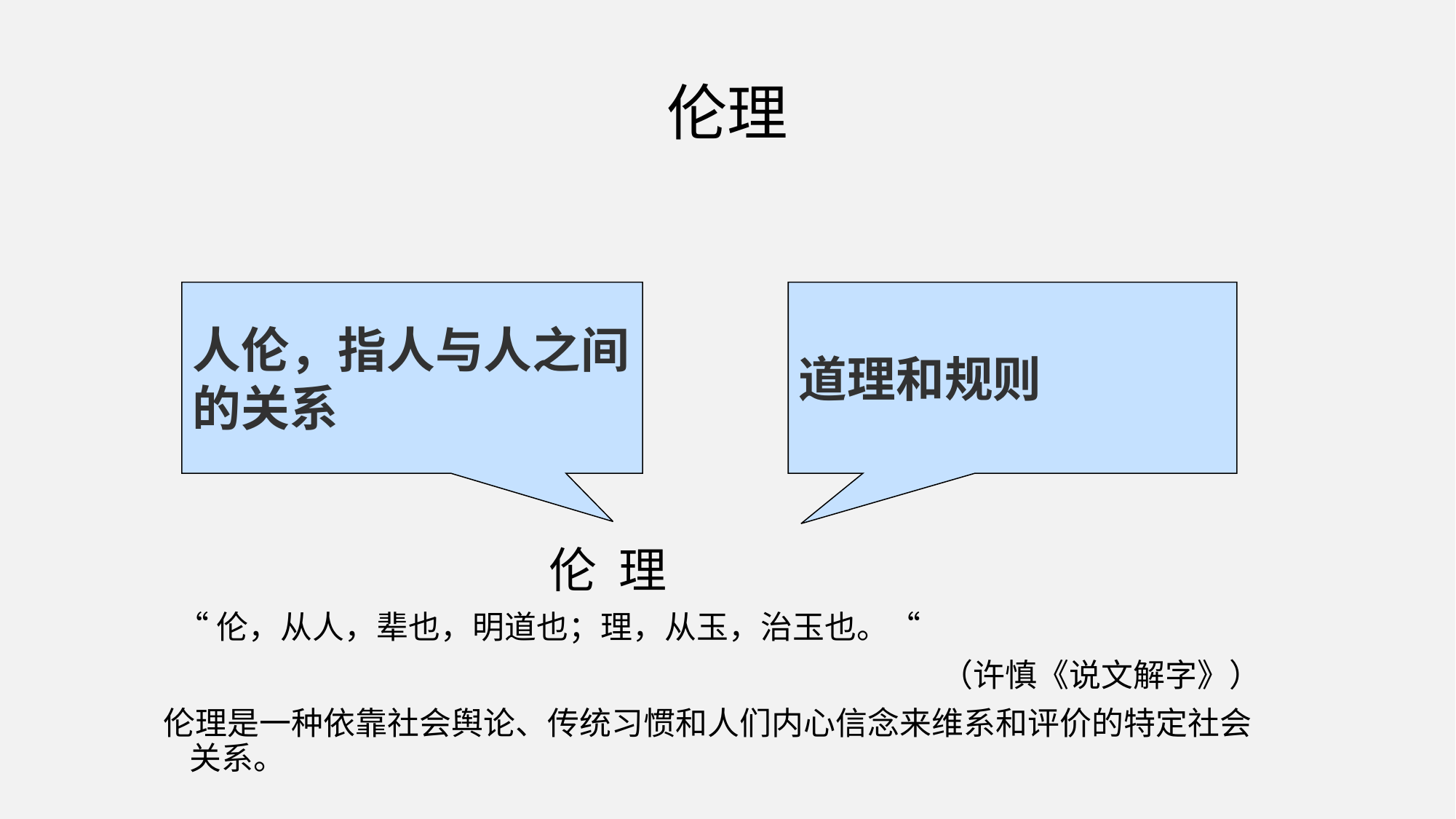

伦理
人伦，指人与人之间的关系
道理和规则

                                   伦  理
  “伦，从人，辈也，明道也；理，从玉，治玉也。“
（许慎《说文解字》）
伦理是一种依靠社会舆论、传统习惯和人们内心信念来维系和评价的特定社会关系。